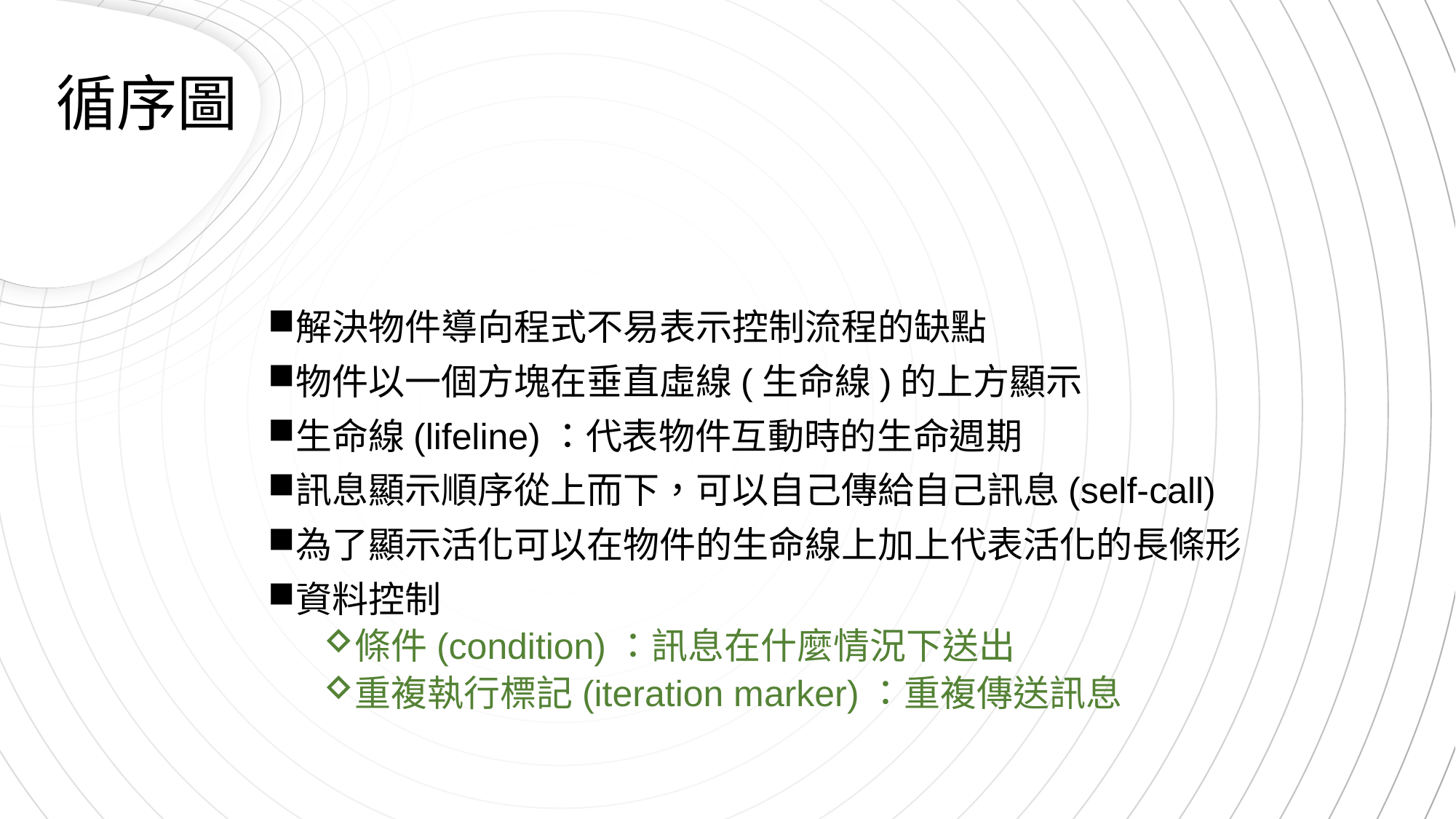

循序圖
解決物件導向程式不易表示控制流程的缺點
物件以一個方塊在垂直虛線(生命線)的上方顯示
生命線(lifeline)：代表物件互動時的生命週期
訊息顯示順序從上而下，可以自己傳給自己訊息(self-call)
為了顯示活化可以在物件的生命線上加上代表活化的長條形
資料控制
條件(condition)：訊息在什麼情況下送出
重複執行標記(iteration marker)：重複傳送訊息